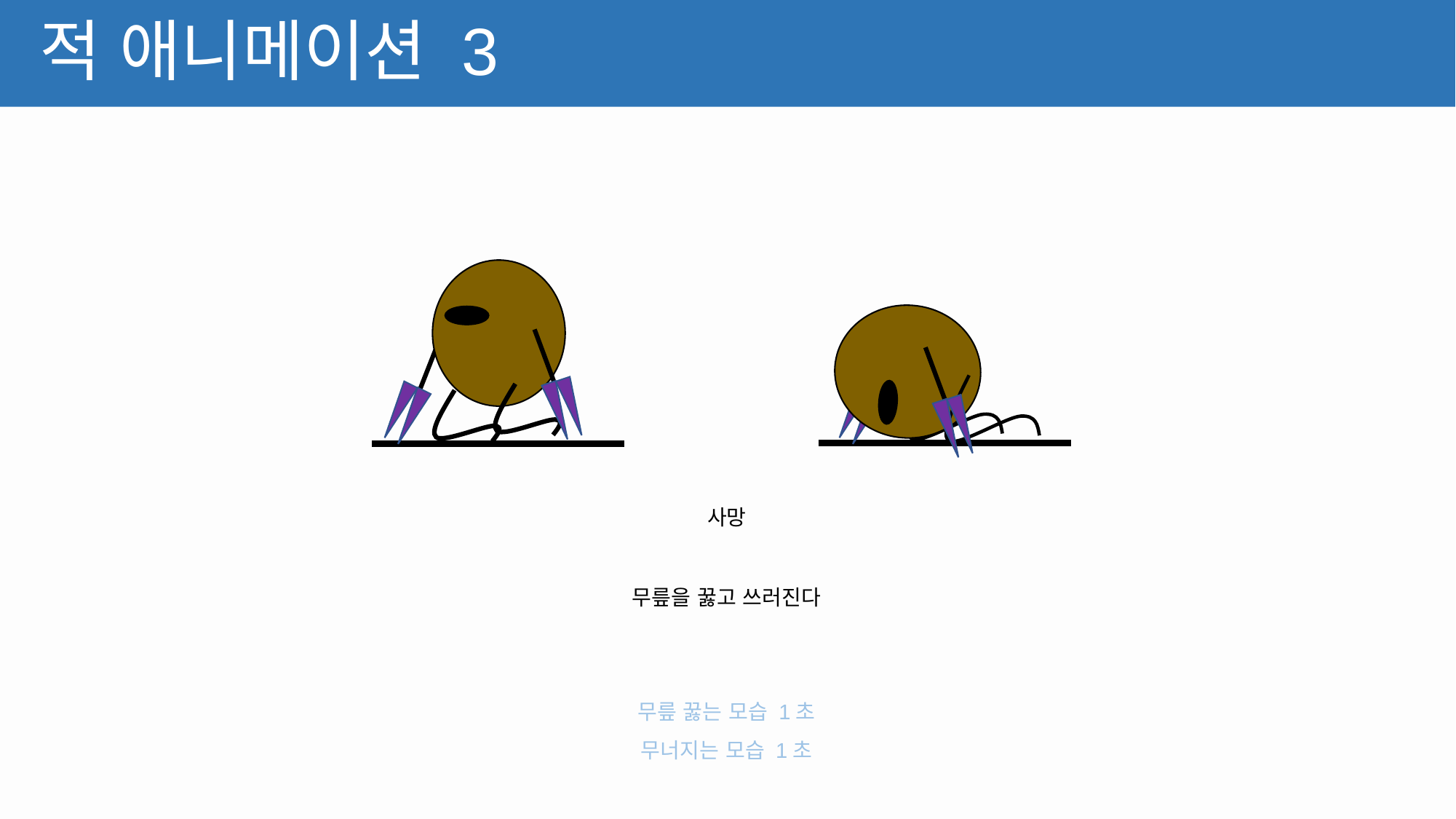

# 적 애니메이션 3

사망
무릎을 꿇고 쓰러진다

무릎 꿇는 모습 1초
무너지는 모습 1초